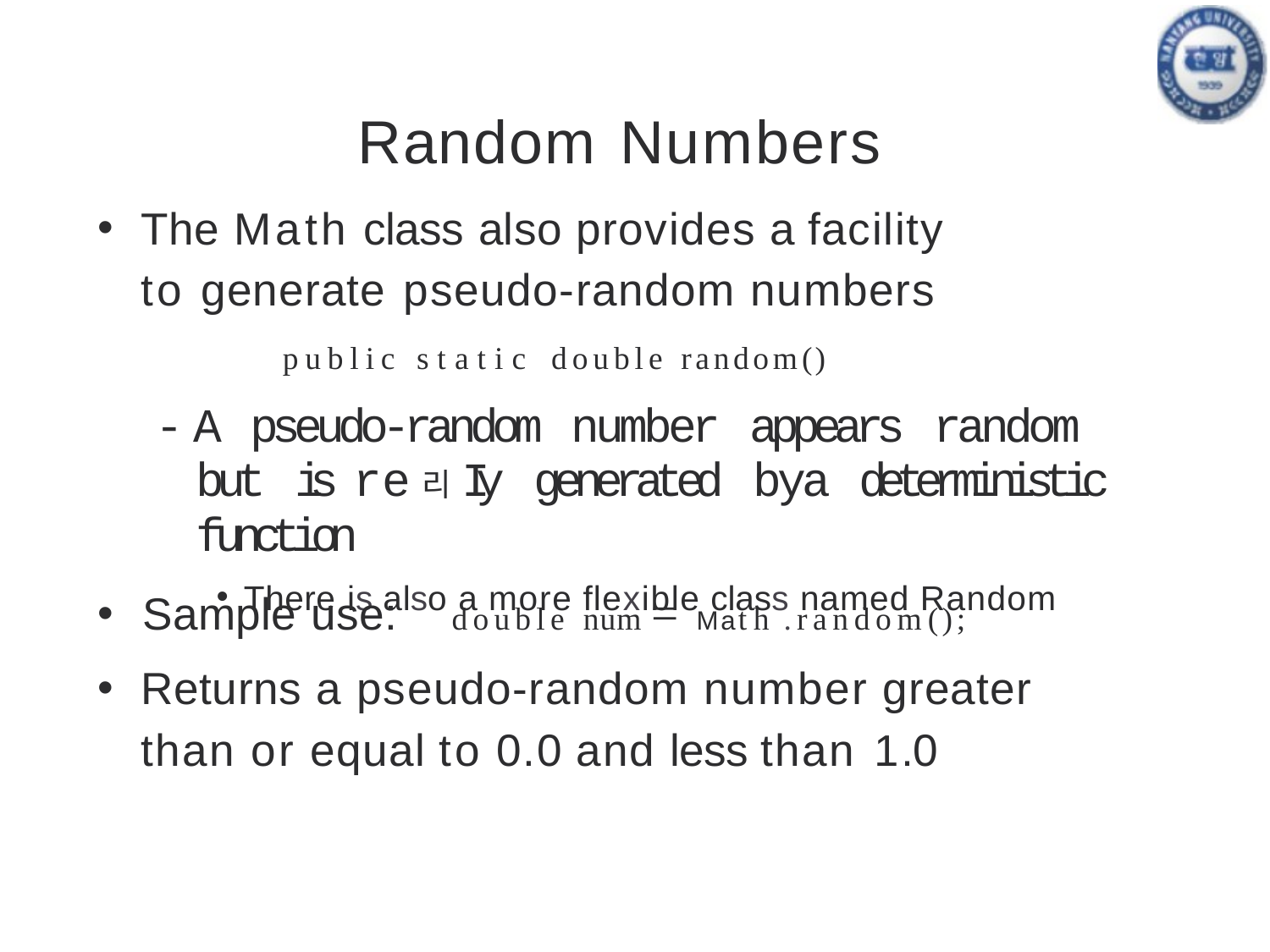

# Random Numbers
The Math class also provides a facility to generate pseudo-random numbers

public static double random()

-A pseudo-random number appears random but is re리Iy generated bya deterministic function

There is also a more flexible class named Random
double num = Math .random();
Sample use:
Returns a pseudo-random number greater than or equal to 0.0 and less than 1.0